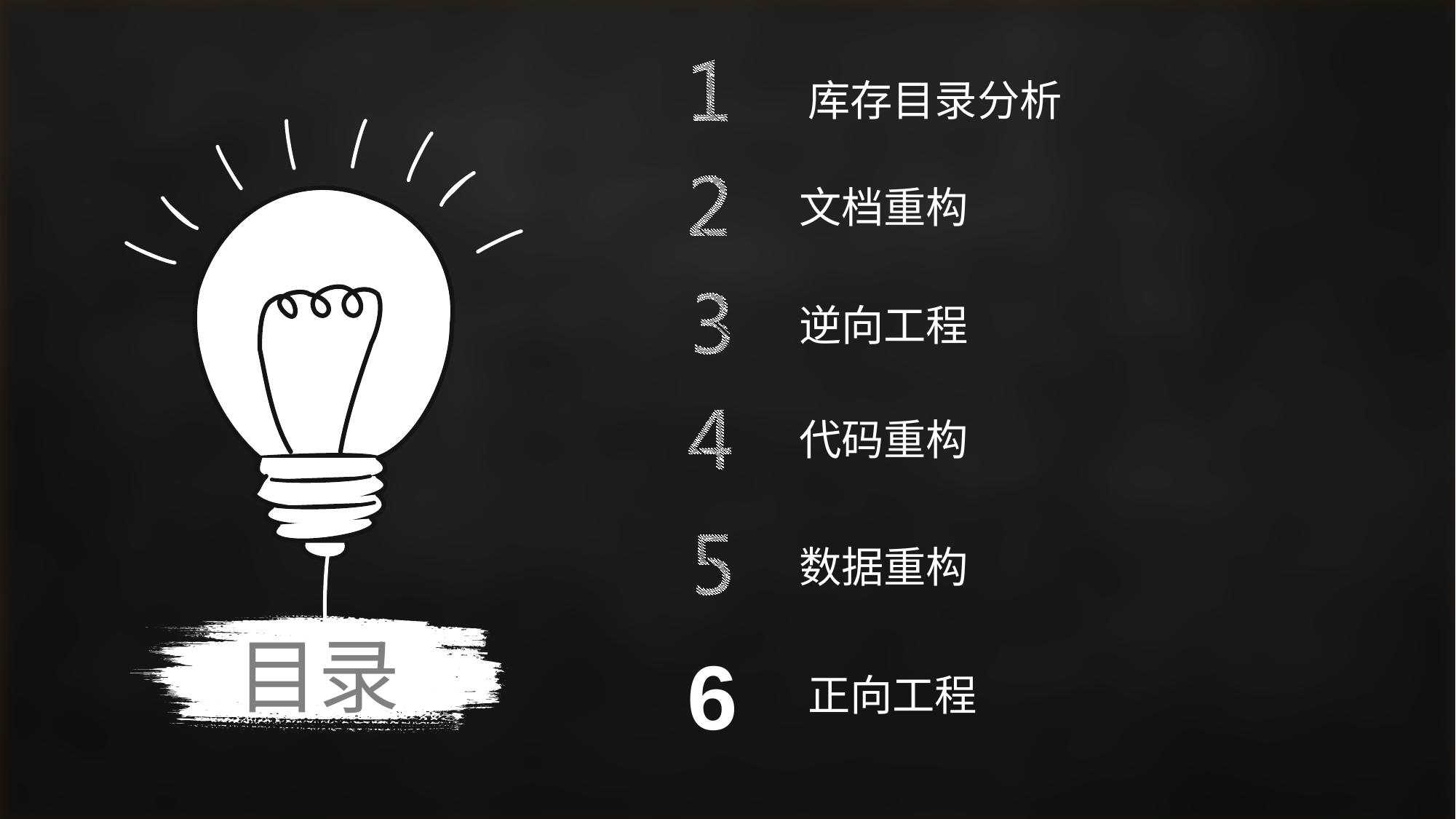

库存目录分析

文档重构

逆向工程

代码重构

数据重构

目录
6
正向工程